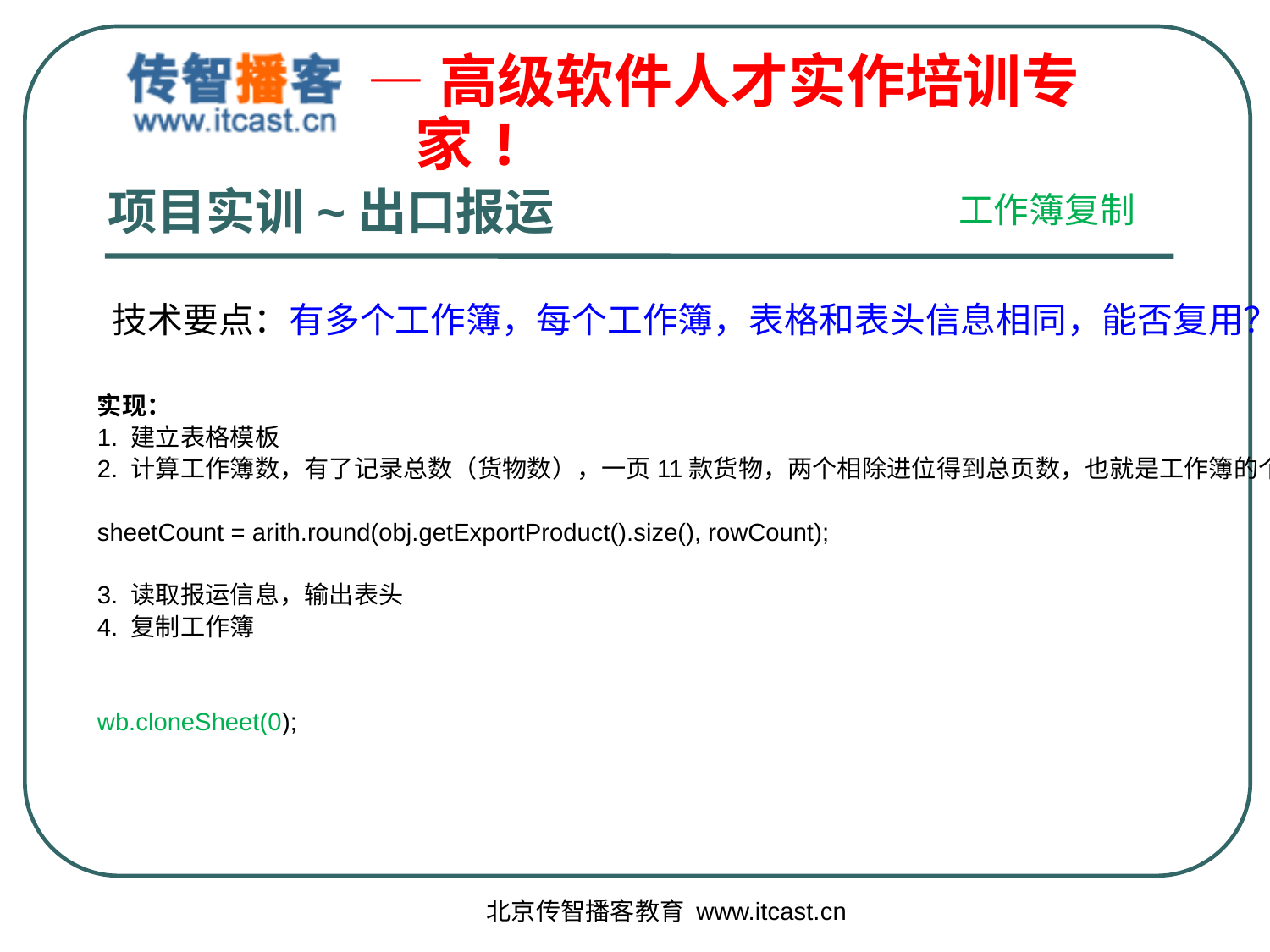

# 项目实训~出口报运
工作簿复制
技术要点：有多个工作簿，每个工作簿，表格和表头信息相同，能否复用？

实现：
1. 建立表格模板
2. 计算工作簿数，有了记录总数（货物数），一页11款货物，两个相除进位得到总页数，也就是工作簿的个数

sheetCount = arith.round(obj.getExportProduct().size(), rowCount);

3. 读取报运信息，输出表头
4. 复制工作簿

wb.cloneSheet(0);
北京传智播客教育 www.itcast.cn